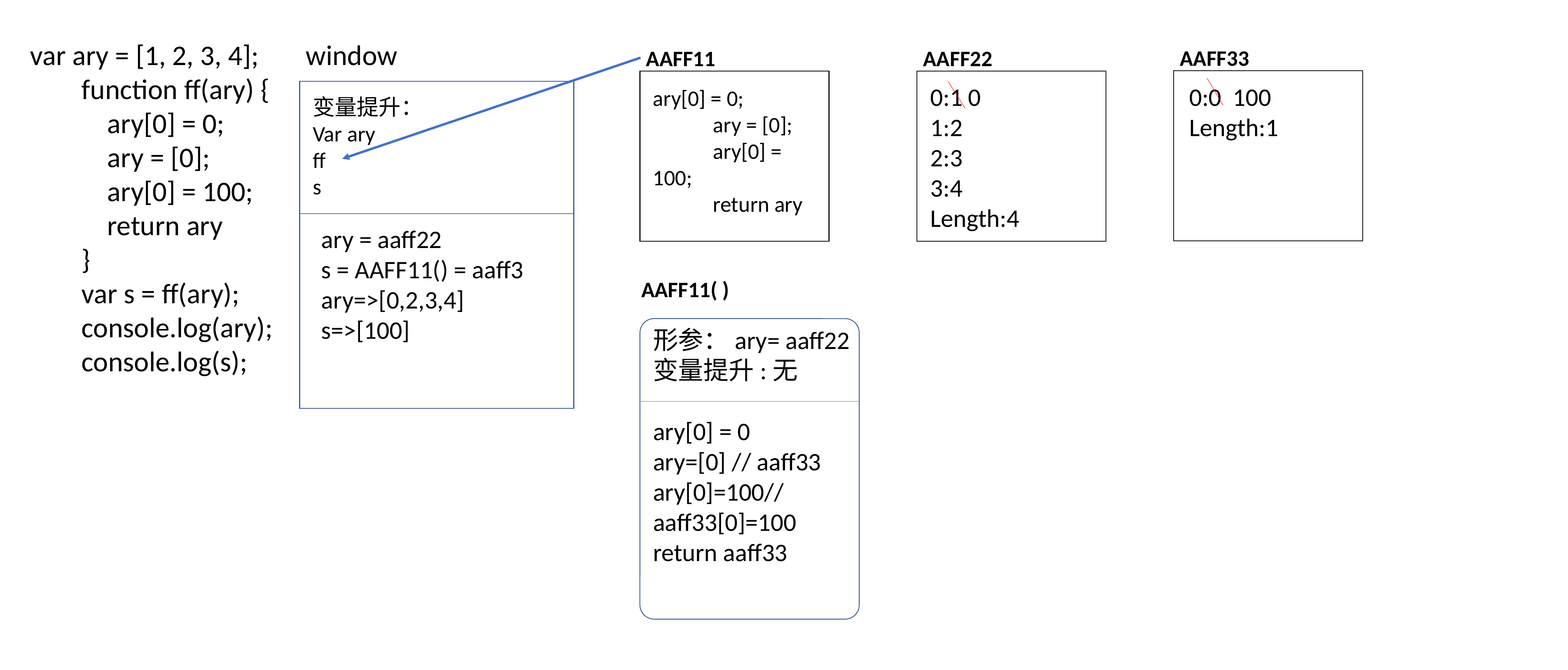

var ary = [1, 2, 3, 4];
        function ff(ary) {
            ary[0] = 0;
            ary = [0];
            ary[0] = 100;
            return ary
        }
        var s = ff(ary);
        console.log(ary);
        console.log(s);
window
AAFF33
AAFF11
AAFF22

0:1 0
1:2
2:3
3:4
Length:4
0:0  100
Length:1

ary[0] = 0;
            ary = [0];
            ary[0] = 100;
            return ary
变量提升：
Var ary
ff
s
ary = aaff22
s = AAFF11() = aaff3
ary=>[0,2,3,4]
s=>[100]
AAFF11( )

形参：ary= aaff22
变量提升:无
ary[0] = 0
ary=[0] // aaff33
ary[0]=100// aaff33[0]=100
return aaff33